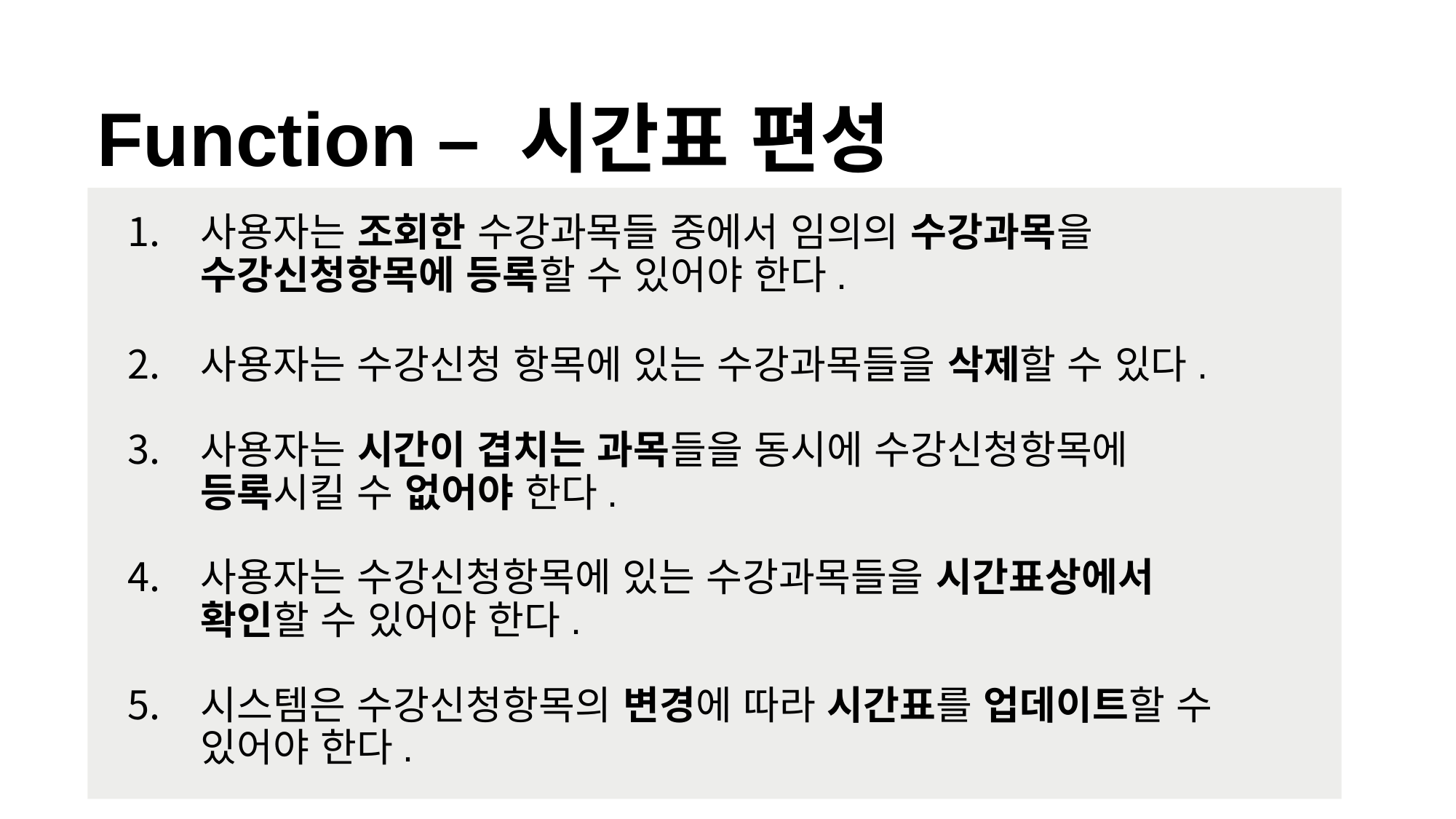

# Function – 시간표 편성

사용자는 조회한 수강과목들 중에서 임의의 수강과목을
수강신청항목에 등록할 수 있어야 한다.
사용자는 수강신청 항목에 있는 수강과목들을 삭제할 수 있다.
사용자는 시간이 겹치는 과목들을 동시에 수강신청항목에
등록시킬 수 없어야 한다.
사용자는 수강신청항목에 있는 수강과목들을 시간표상에서
확인할 수 있어야 한다.
시스템은 수강신청항목의 변경에 따라 시간표를 업데이트할 수
있어야 한다.
→